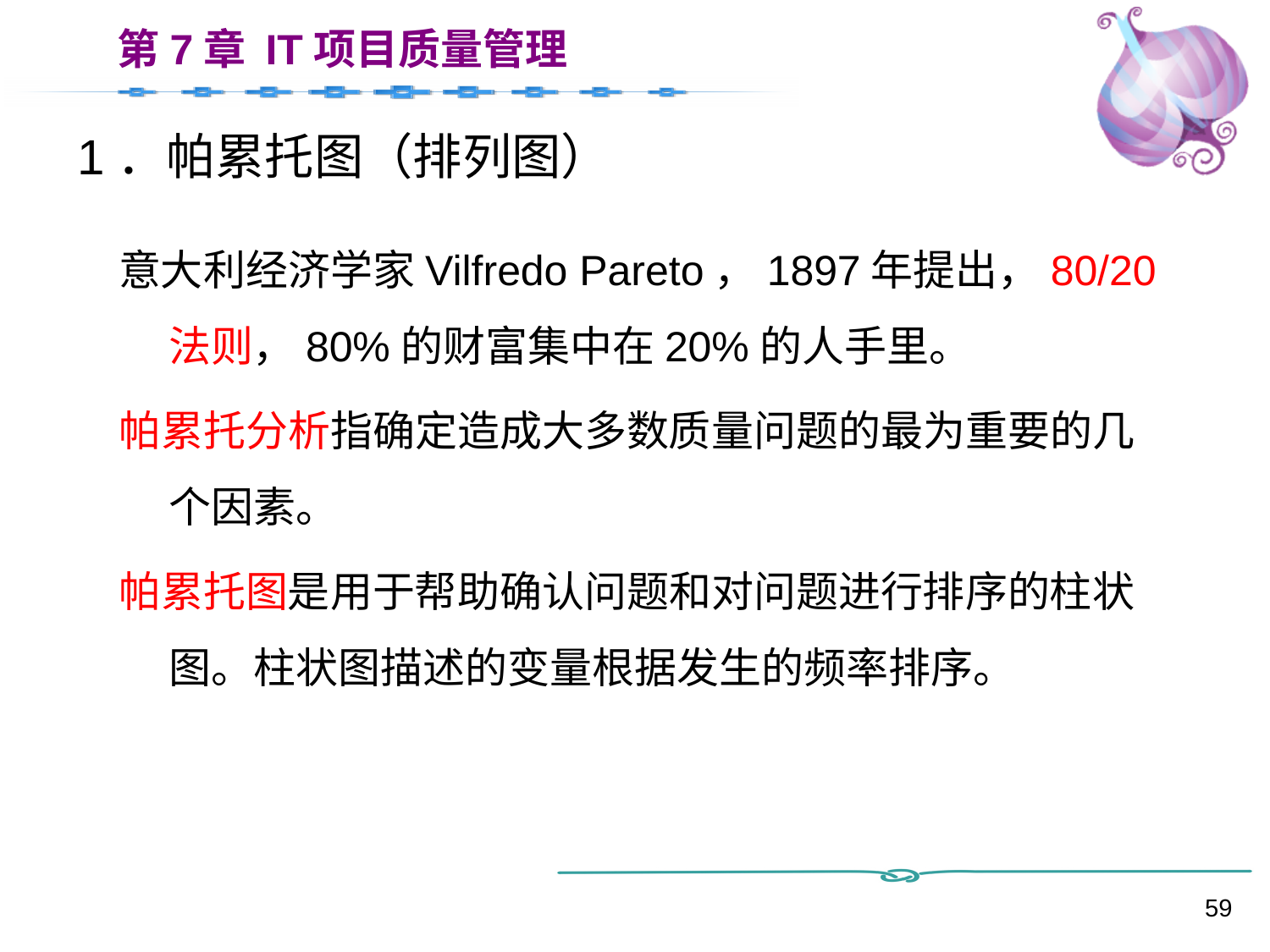

# 1．帕累托图（排列图）
意大利经济学家Vilfredo Pareto，1897年提出，80/20法则，80%的财富集中在20%的人手里。
帕累托分析指确定造成大多数质量问题的最为重要的几个因素。
帕累托图是用于帮助确认问题和对问题进行排序的柱状图。柱状图描述的变量根据发生的频率排序。
59